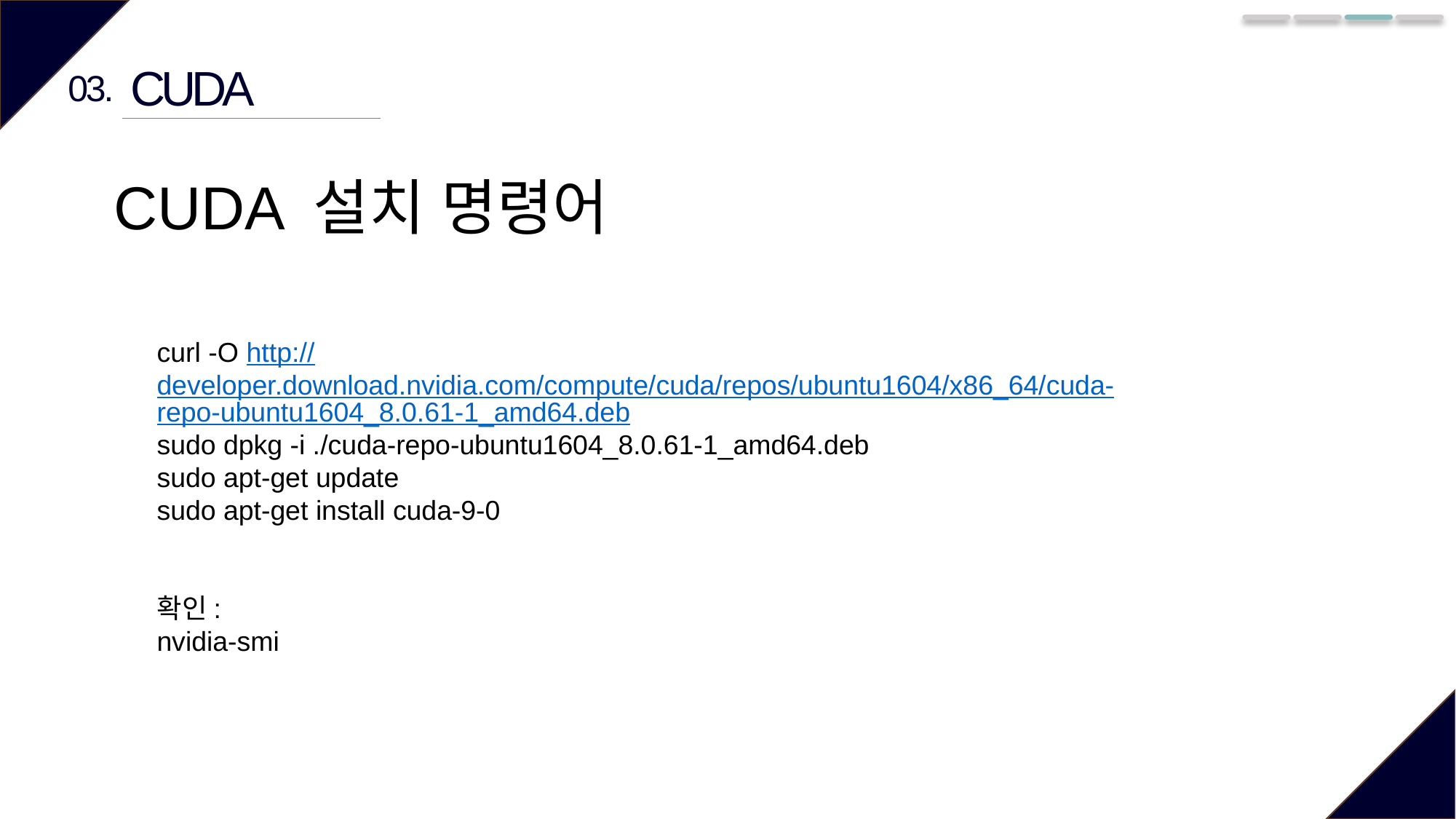

CUDA
03.
CUDA 설치 명령어
curl -O http://developer.download.nvidia.com/compute/cuda/repos/ubuntu1604/x86_64/cuda-repo-ubuntu1604_8.0.61-1_amd64.deb
sudo dpkg -i ./cuda-repo-ubuntu1604_8.0.61-1_amd64.deb
sudo apt-get update
sudo apt-get install cuda-9-0

확인:
nvidia-smi